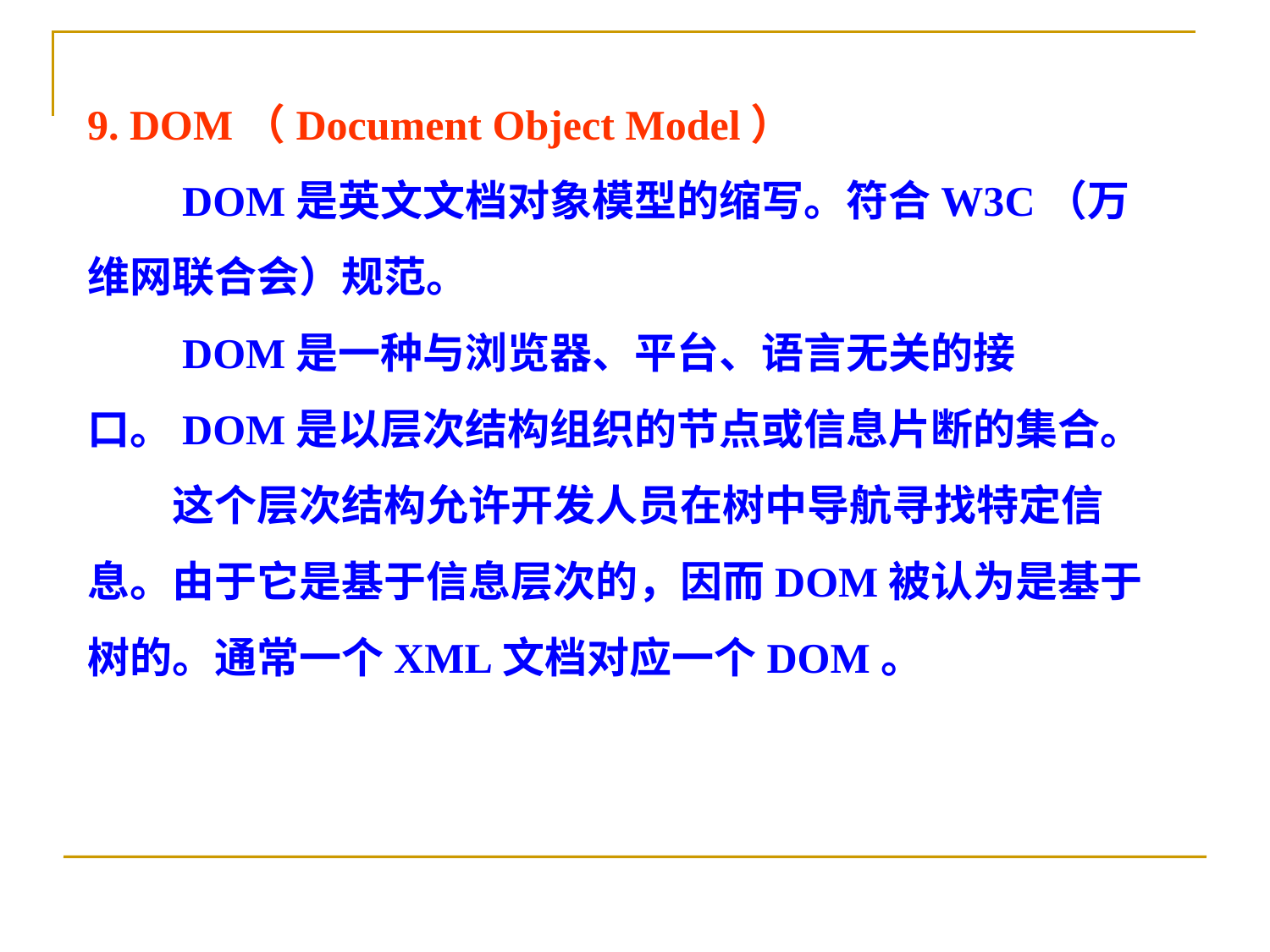

9. DOM（Document Object Model）
　　DOM是英文文档对象模型的缩写。符合W3C（万维网联合会）规范。
　　DOM是一种与浏览器、平台、语言无关的接口。DOM是以层次结构组织的节点或信息片断的集合。
　　这个层次结构允许开发人员在树中导航寻找特定信息。由于它是基于信息层次的，因而DOM被认为是基于树的。通常一个XML文档对应一个DOM。